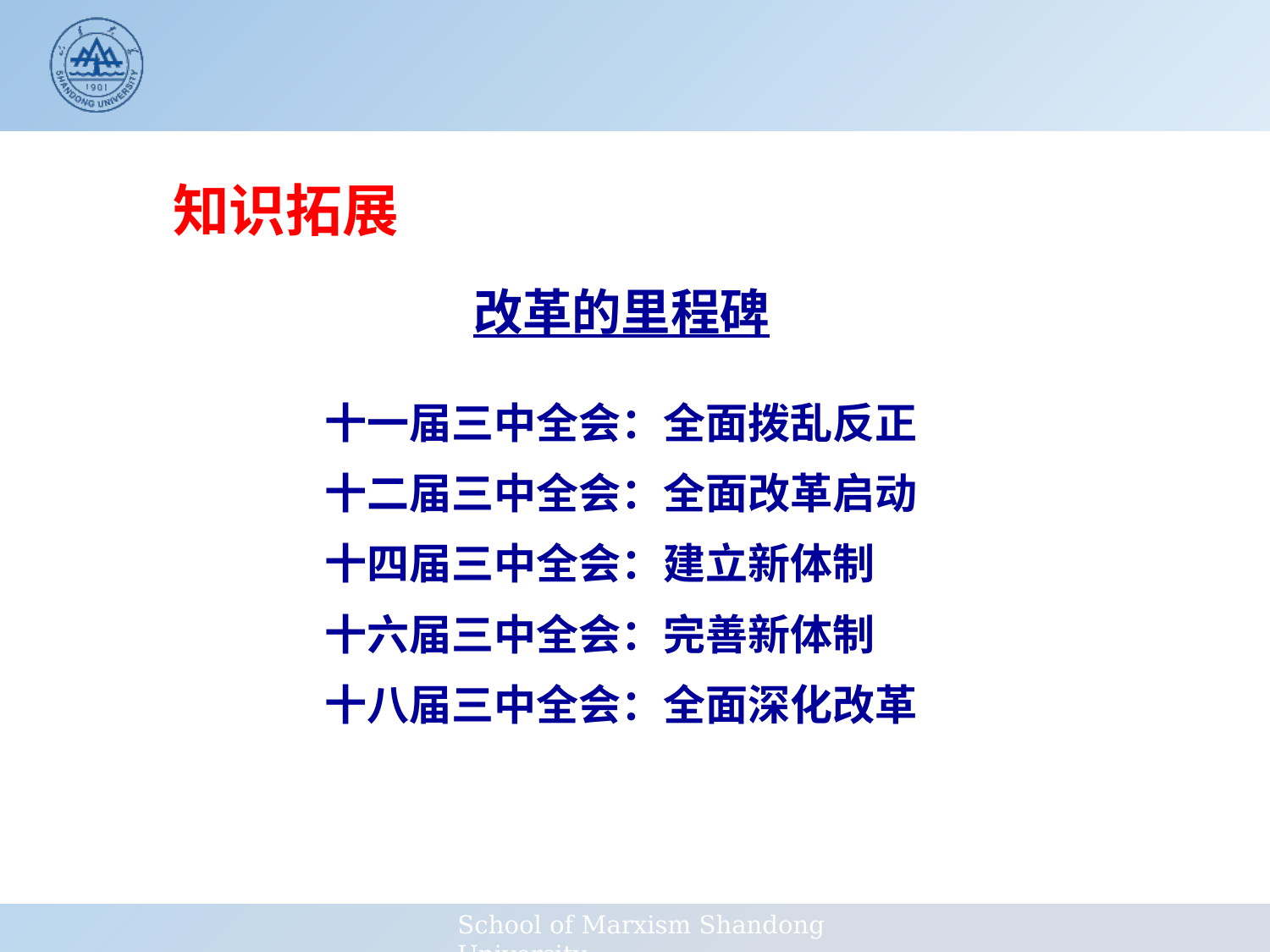

知识拓展
改革的里程碑
十一届三中全会：全面拨乱反正
十二届三中全会：全面改革启动
十四届三中全会：建立新体制
十六届三中全会：完善新体制
十八届三中全会：全面深化改革